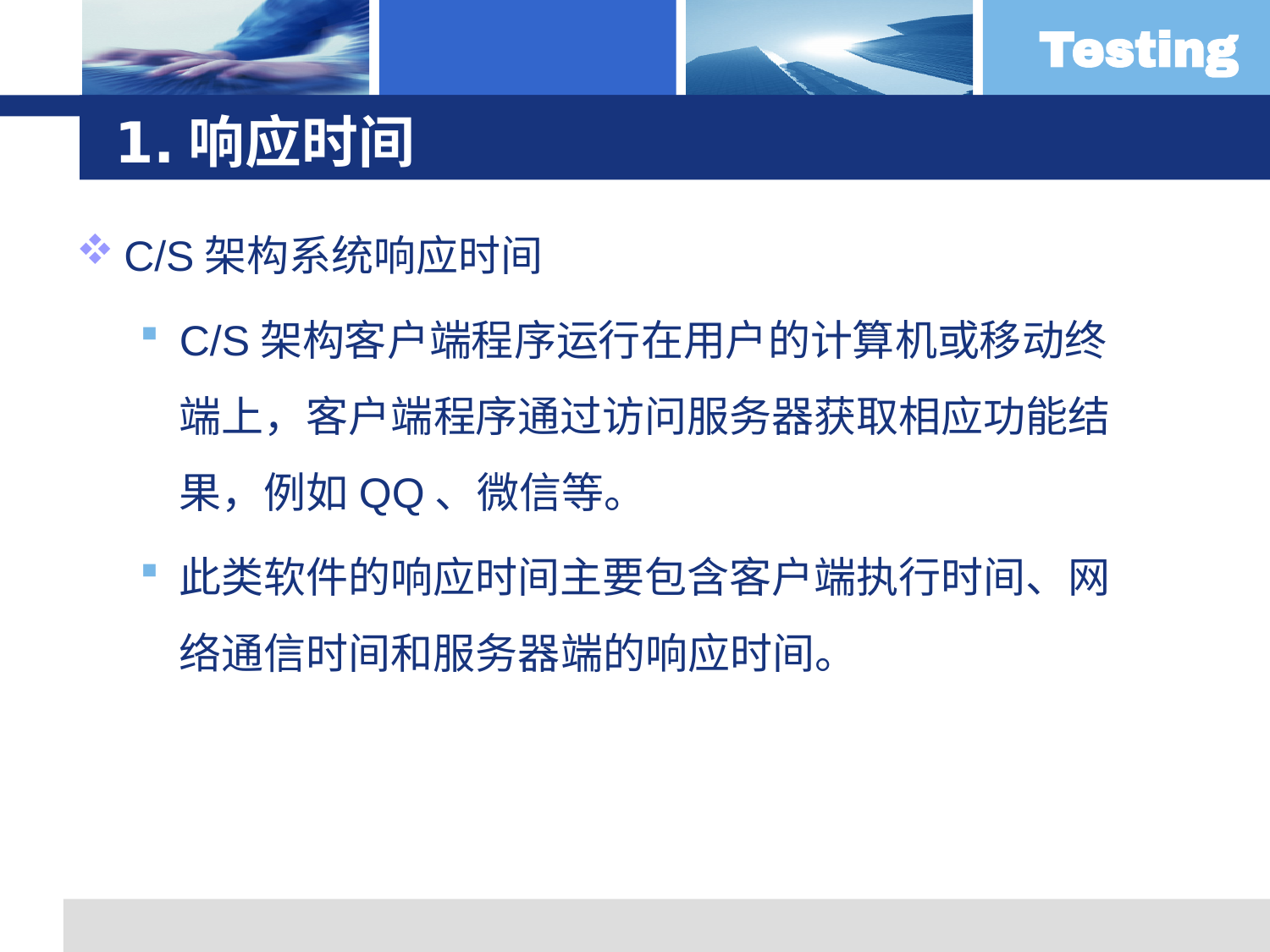

# 1.响应时间
C/S架构系统响应时间
C/S架构客户端程序运行在用户的计算机或移动终端上，客户端程序通过访问服务器获取相应功能结果，例如QQ、微信等。
此类软件的响应时间主要包含客户端执行时间、网络通信时间和服务器端的响应时间。